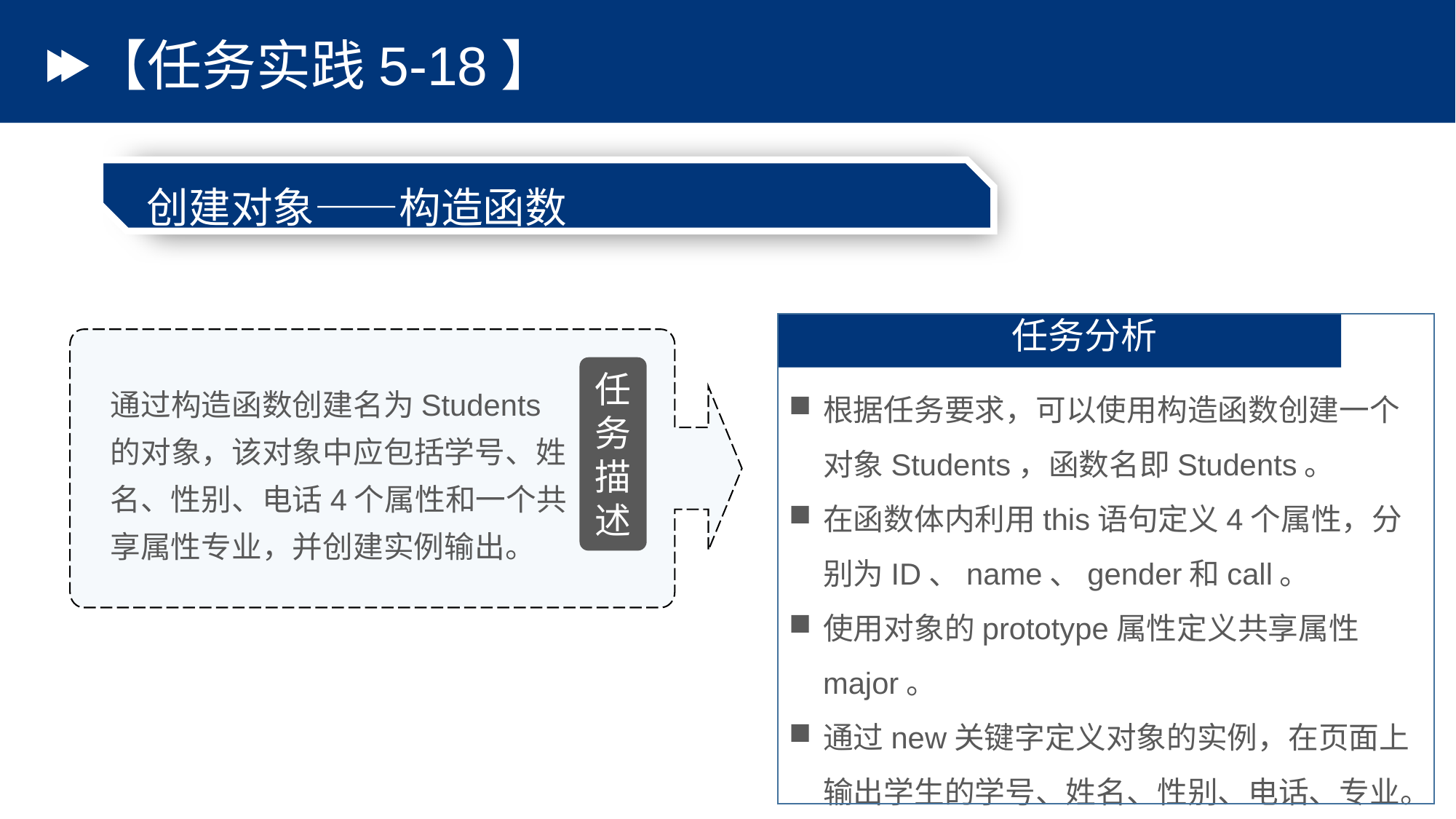

# 【任务实践5-18】
创建对象——构造函数
任务分析

根据任务要求，可以使用构造函数创建一个对象Students，函数名即Students。
在函数体内利用this语句定义4个属性，分别为ID、name、gender和call。
使用对象的prototype属性定义共享属性major。
通过new关键字定义对象的实例，在页面上输出学生的学号、姓名、性别、电话、专业。

任务描述
通过构造函数创建名为Students的对象，该对象中应包括学号、姓名、性别、电话4个属性和一个共享属性专业，并创建实例输出。